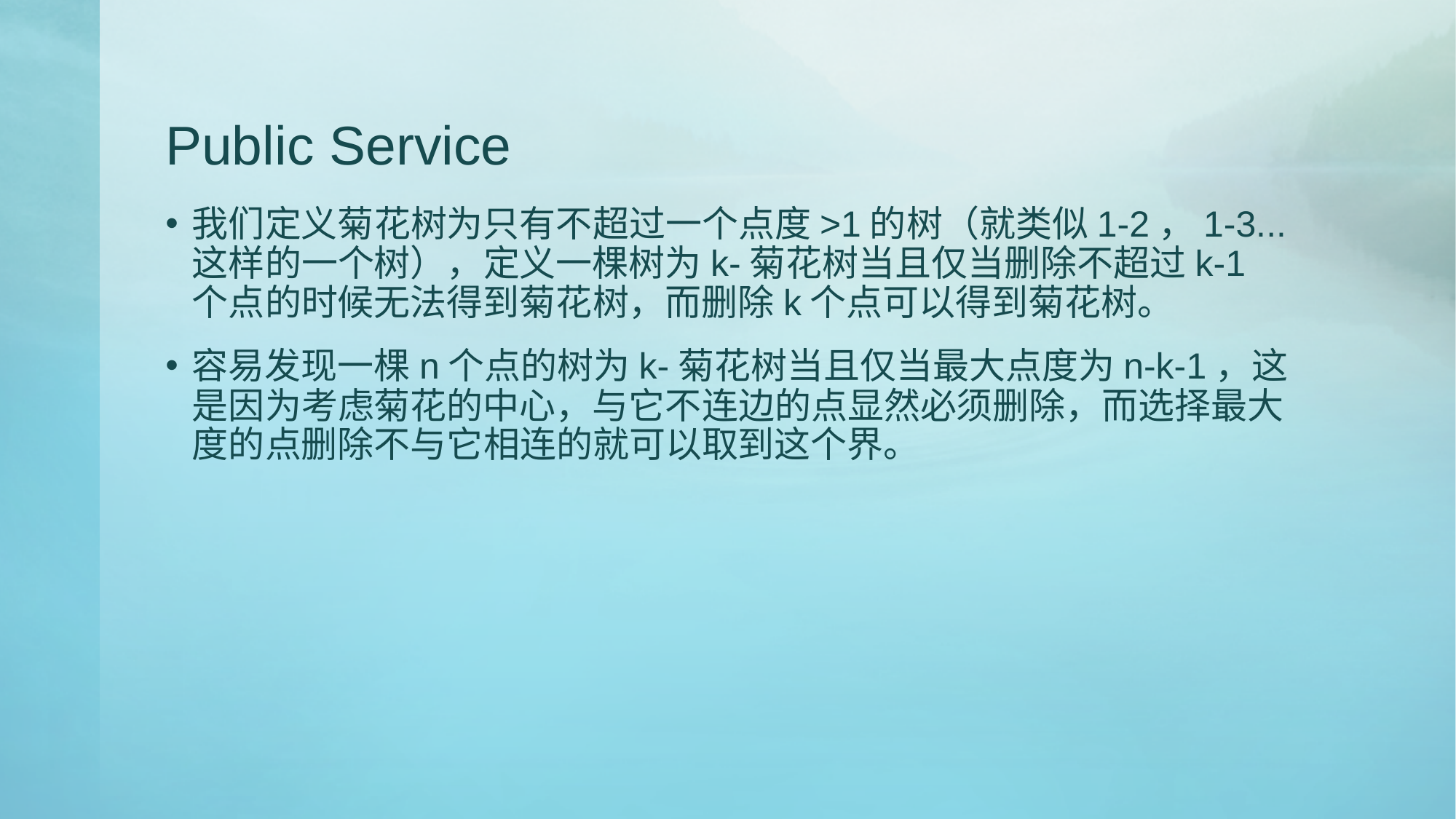

# Public Service
我们定义菊花树为只有不超过一个点度>1的树（就类似1-2，1-3...这样的一个树），定义一棵树为k-菊花树当且仅当删除不超过k-1个点的时候无法得到菊花树，而删除k个点可以得到菊花树。
容易发现一棵n个点的树为k-菊花树当且仅当最大点度为n-k-1，这是因为考虑菊花的中心，与它不连边的点显然必须删除，而选择最大度的点删除不与它相连的就可以取到这个界。